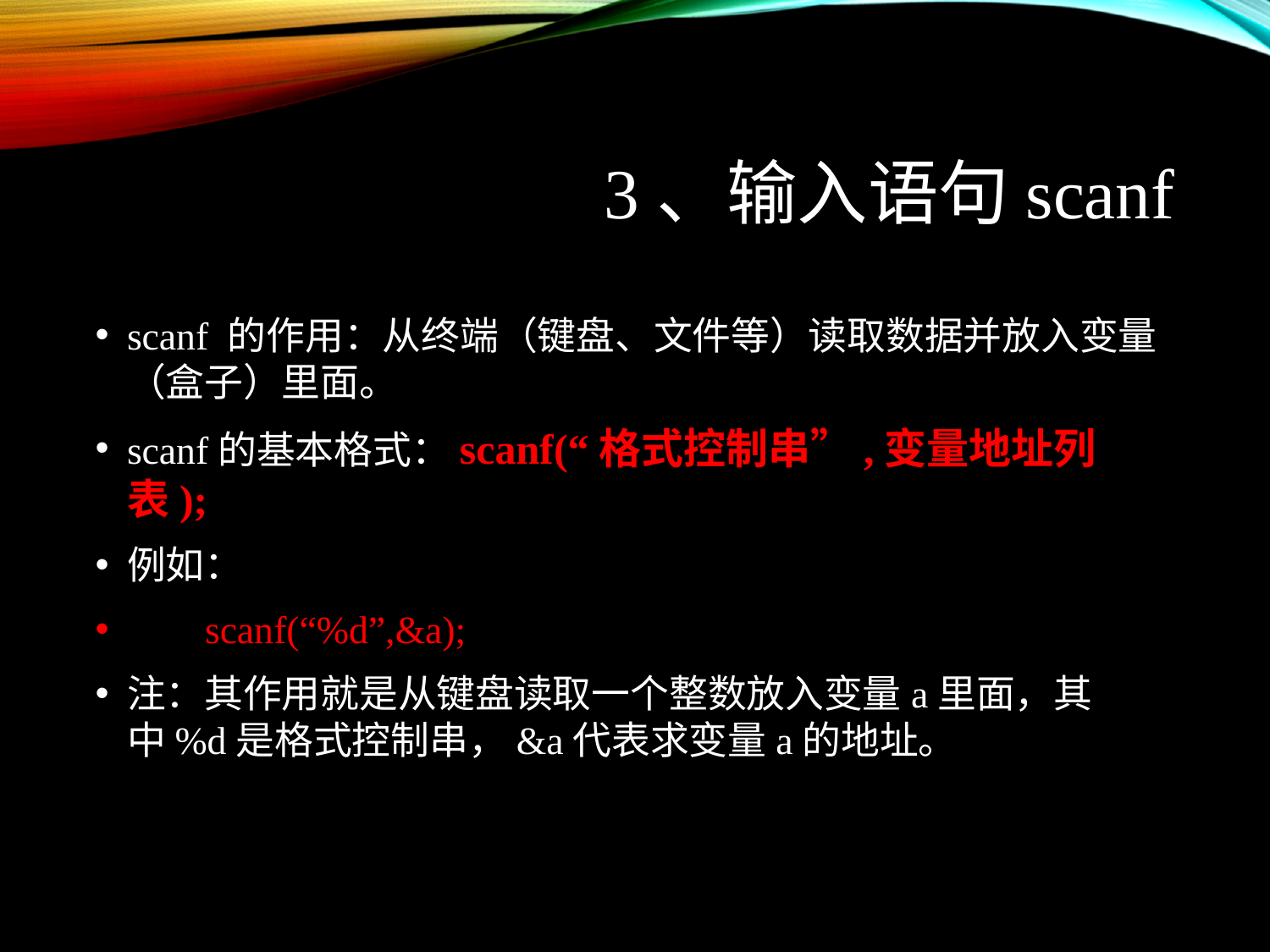

# 3、输入语句scanf
scanf 的作用：从终端（键盘、文件等）读取数据并放入变量（盒子）里面。
scanf的基本格式：scanf(“格式控制串”,变量地址列表);
例如：
        scanf(“%d”,&a);
注：其作用就是从键盘读取一个整数放入变量a里面，其中%d是格式控制串，&a代表求变量a的地址。